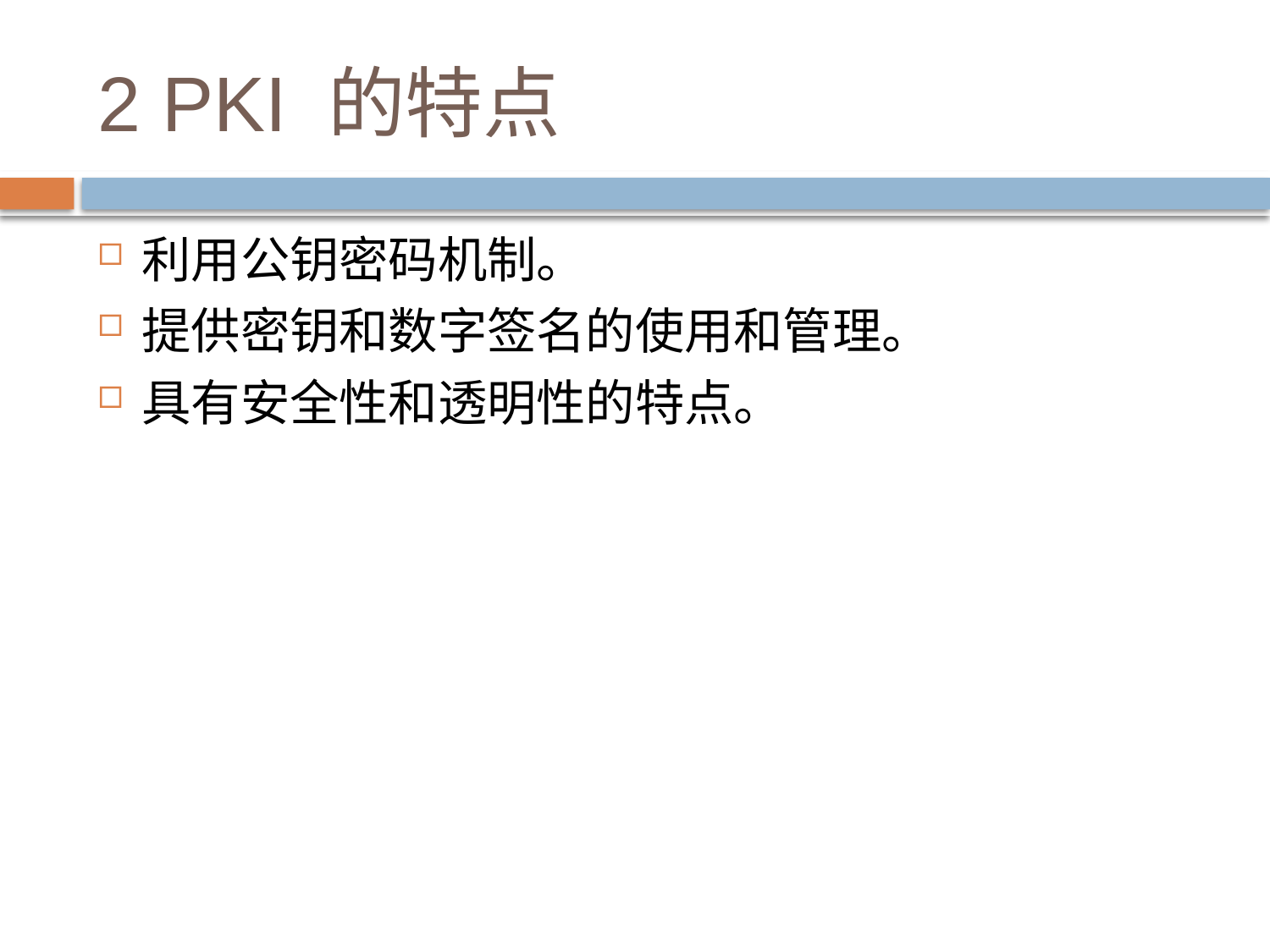

# 2 PKI 的特点
利用公钥密码机制。
提供密钥和数字签名的使用和管理。
具有安全性和透明性的特点。